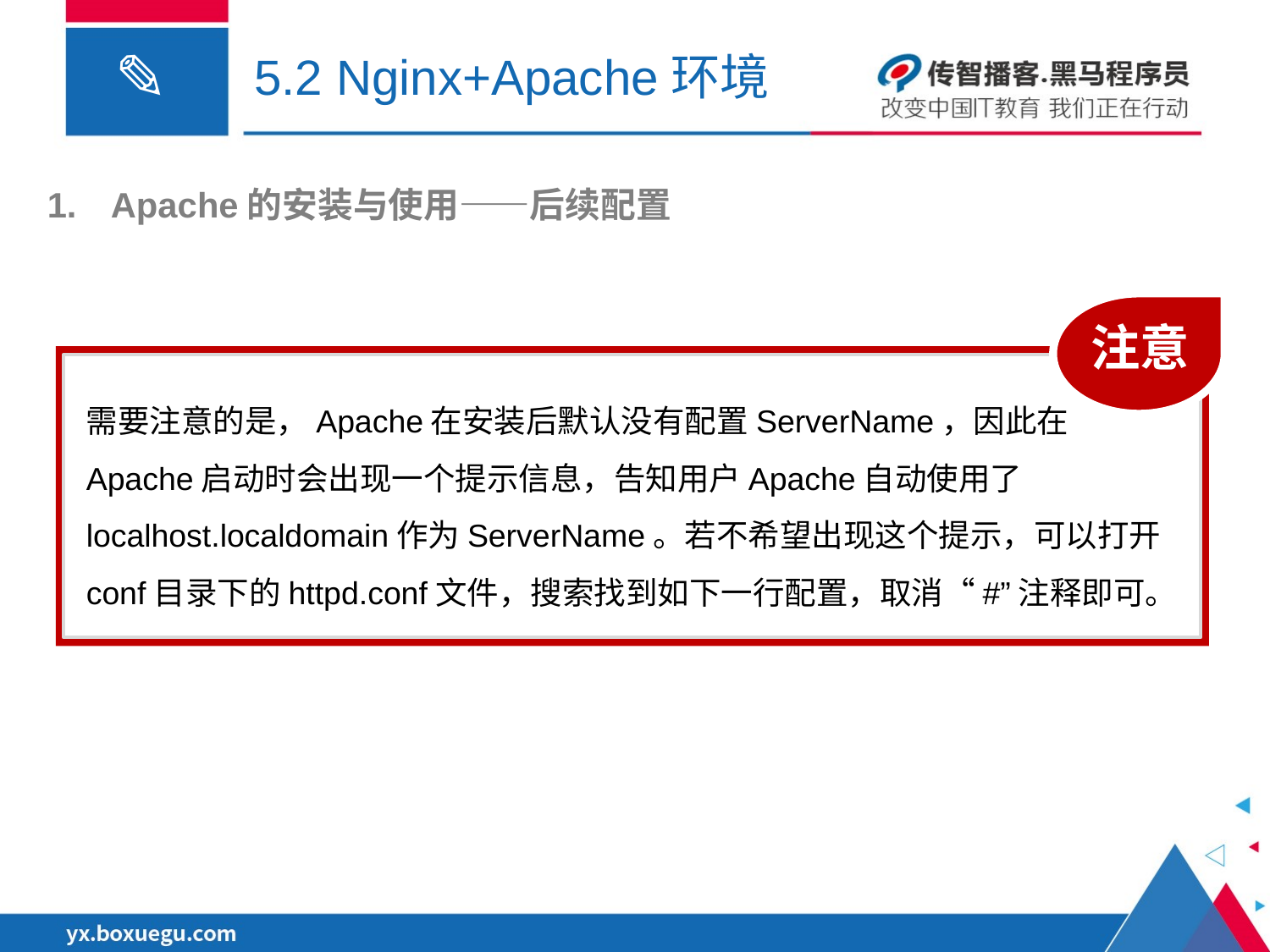

# 5.2 Nginx+Apache环境
Apache的安装与使用——后续配置

注意

需要注意的是，Apache在安装后默认没有配置ServerName，因此在
Apache启动时会出现一个提示信息，告知用户Apache自动使用了localhost.localdomain作为ServerName。若不希望出现这个提示，可以打开conf目录下的httpd.conf文件，搜索找到如下一行配置，取消“#”注释即可。